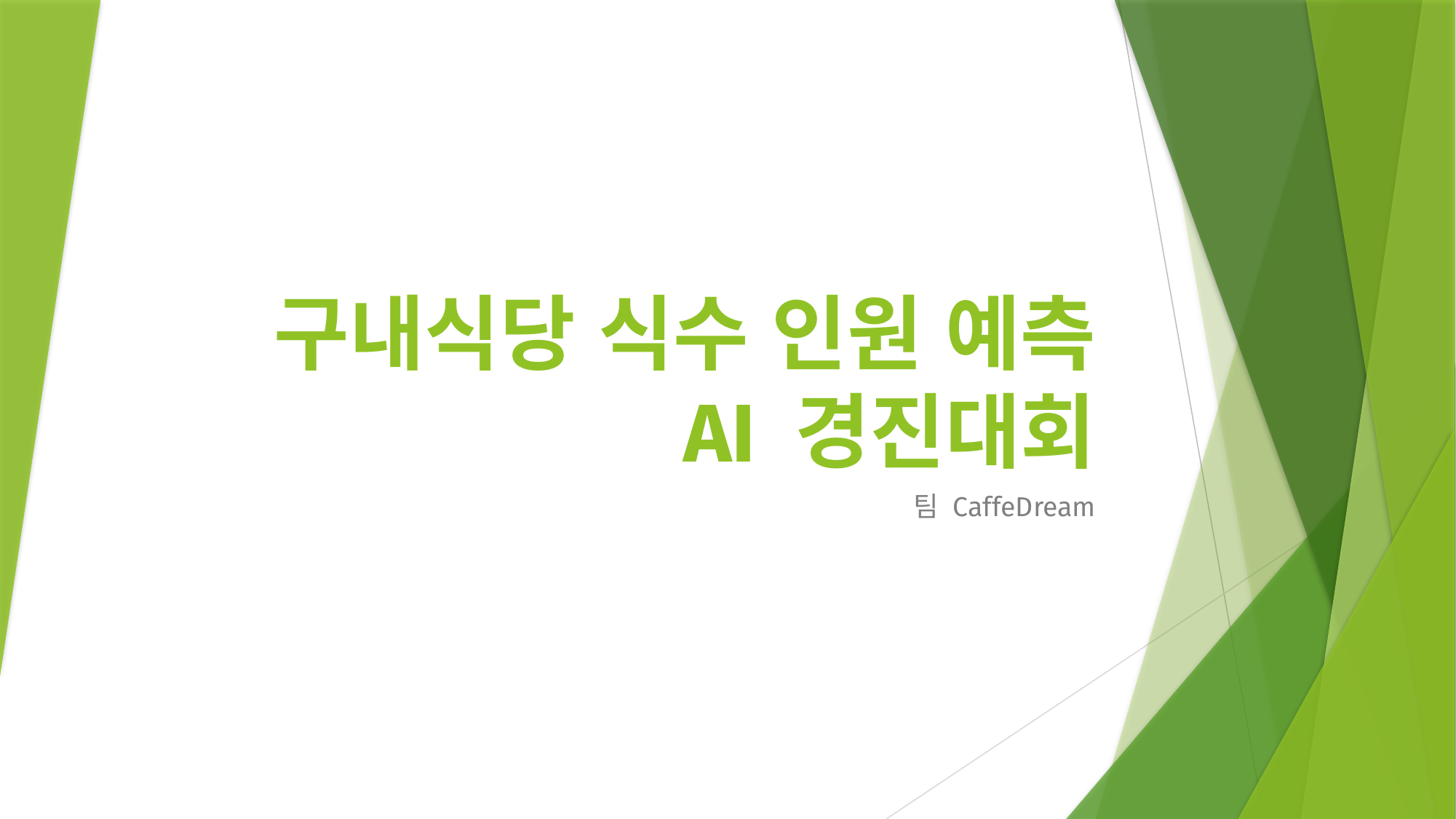

# 구내식당 식수 인원 예측 AI 경진대회
팀 CaffeDream